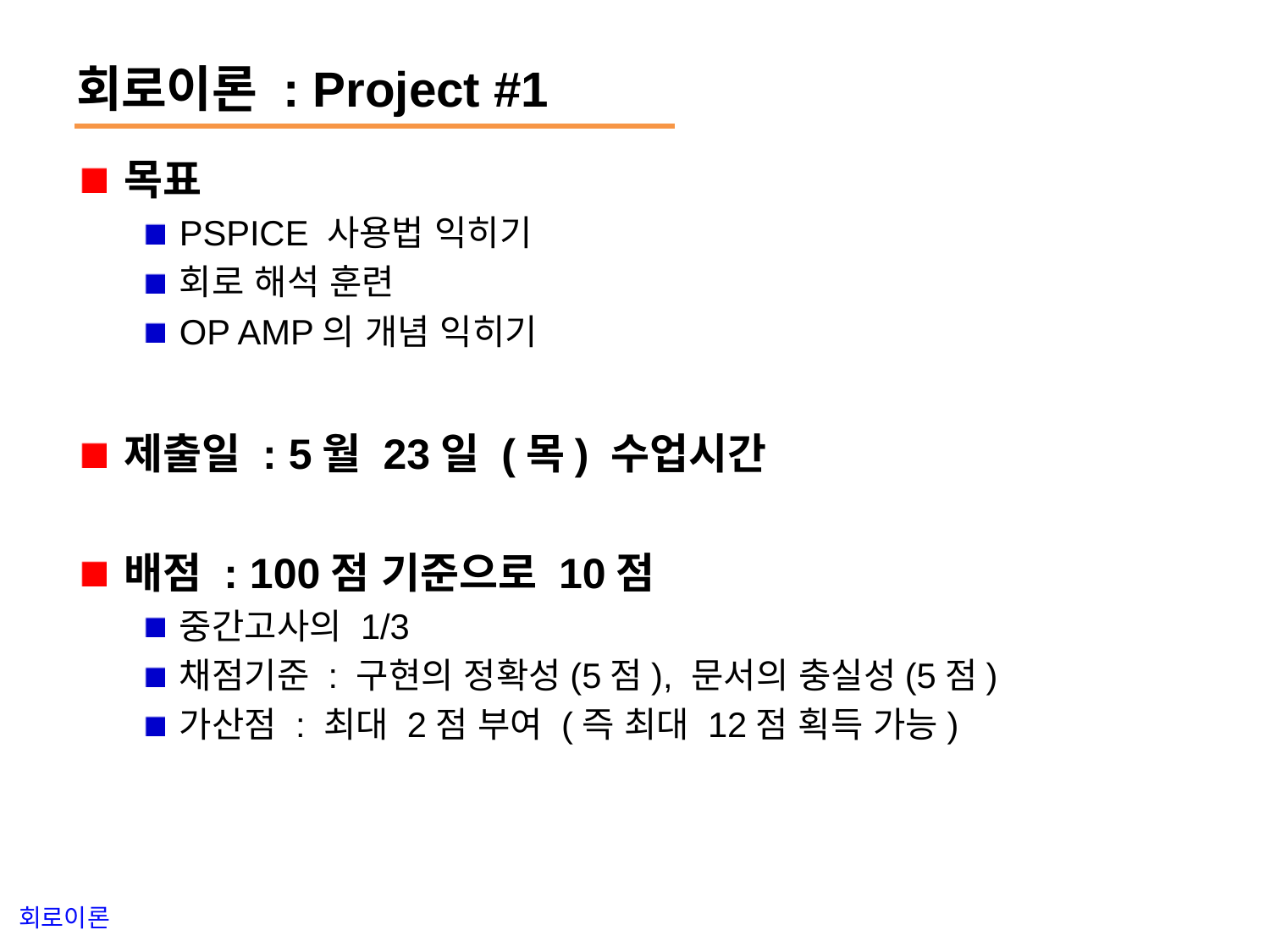

# 회로이론 : Project #1
목표
PSPICE 사용법 익히기
회로 해석 훈련
OP AMP의 개념 익히기

제출일 : 5월 23일 (목) 수업시간

배점 : 100점 기준으로 10점
중간고사의 1/3
채점기준 : 구현의 정확성(5점), 문서의 충실성(5점)
가산점 : 최대 2점 부여 (즉 최대 12점 획득 가능)